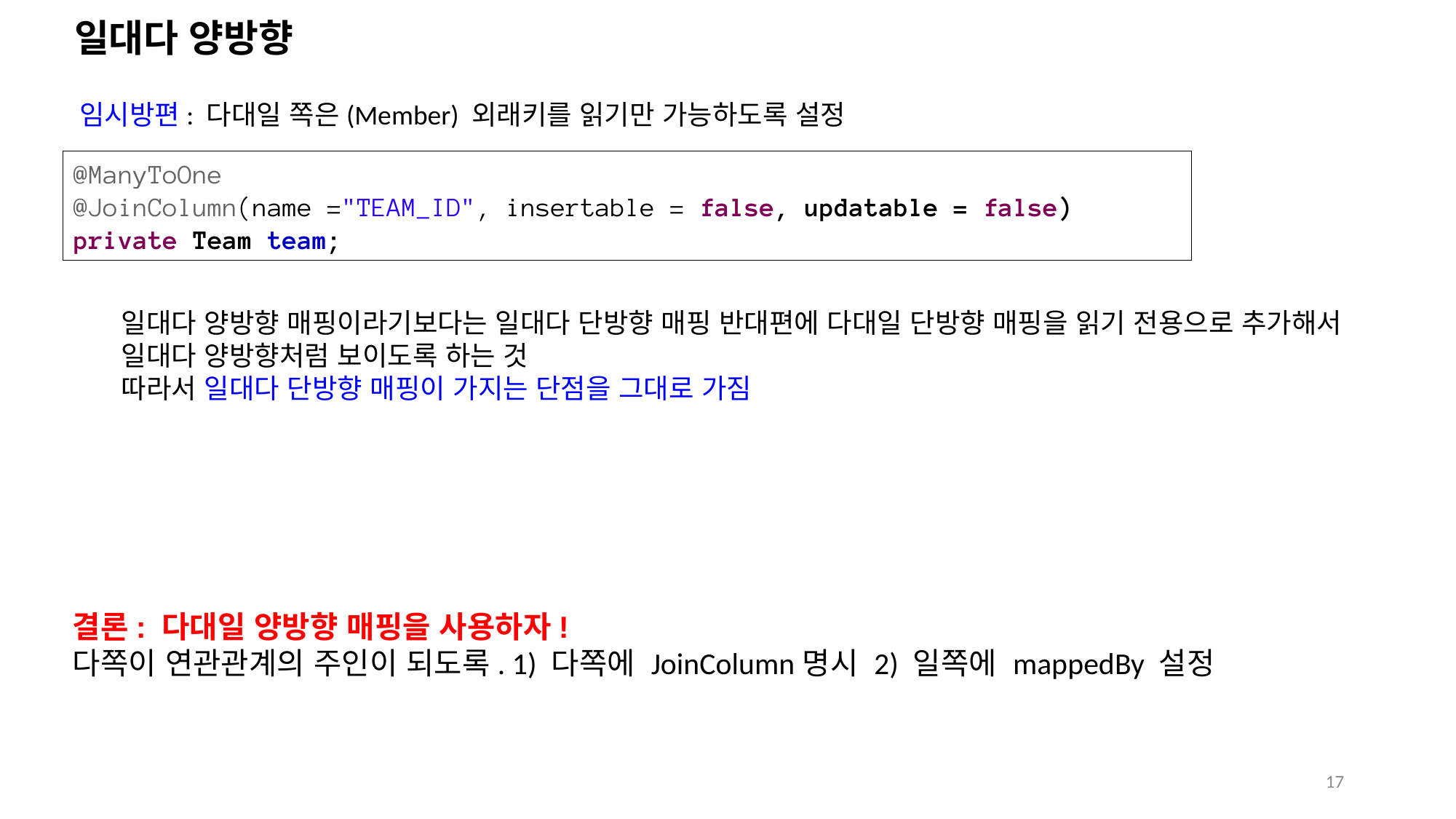

# 일대다 양방향

임시방편: 다대일 쪽은(Member) 외래키를 읽기만 가능하도록 설정
@ManyToOne
@JoinColumn(name ="TEAM_ID", insertable = false, updatable = false)
private Team team;
일대다 양방향 매핑이라기보다는 일대다 단방향 매핑 반대편에 다대일 단방향 매핑을 읽기 전용으로 추가해서
일대다 양방향처럼 보이도록 하는 것
따라서 일대다 단방향 매핑이 가지는 단점을 그대로 가짐
결론: 다대일 양방향 매핑을 사용하자!
다쪽이 연관관계의 주인이 되도록. 1) 다쪽에 JoinColumn명시 2) 일쪽에 mappedBy 설정
17